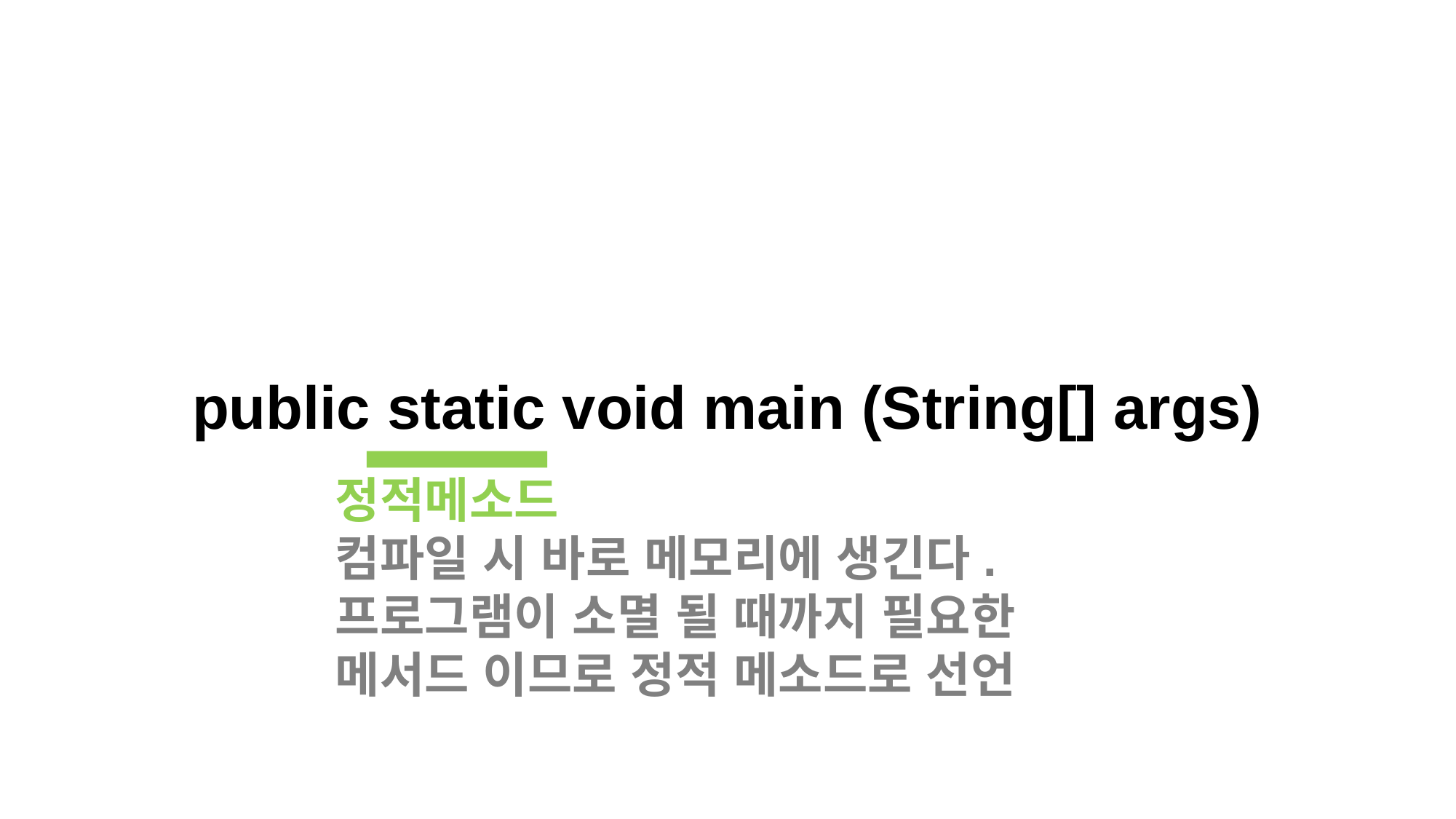

# public static void main (String[] args)

정적메소드
컴파일 시 바로 메모리에 생긴다.
프로그램이 소멸 될 때까지 필요한 메서드 이므로 정적 메소드로 선언